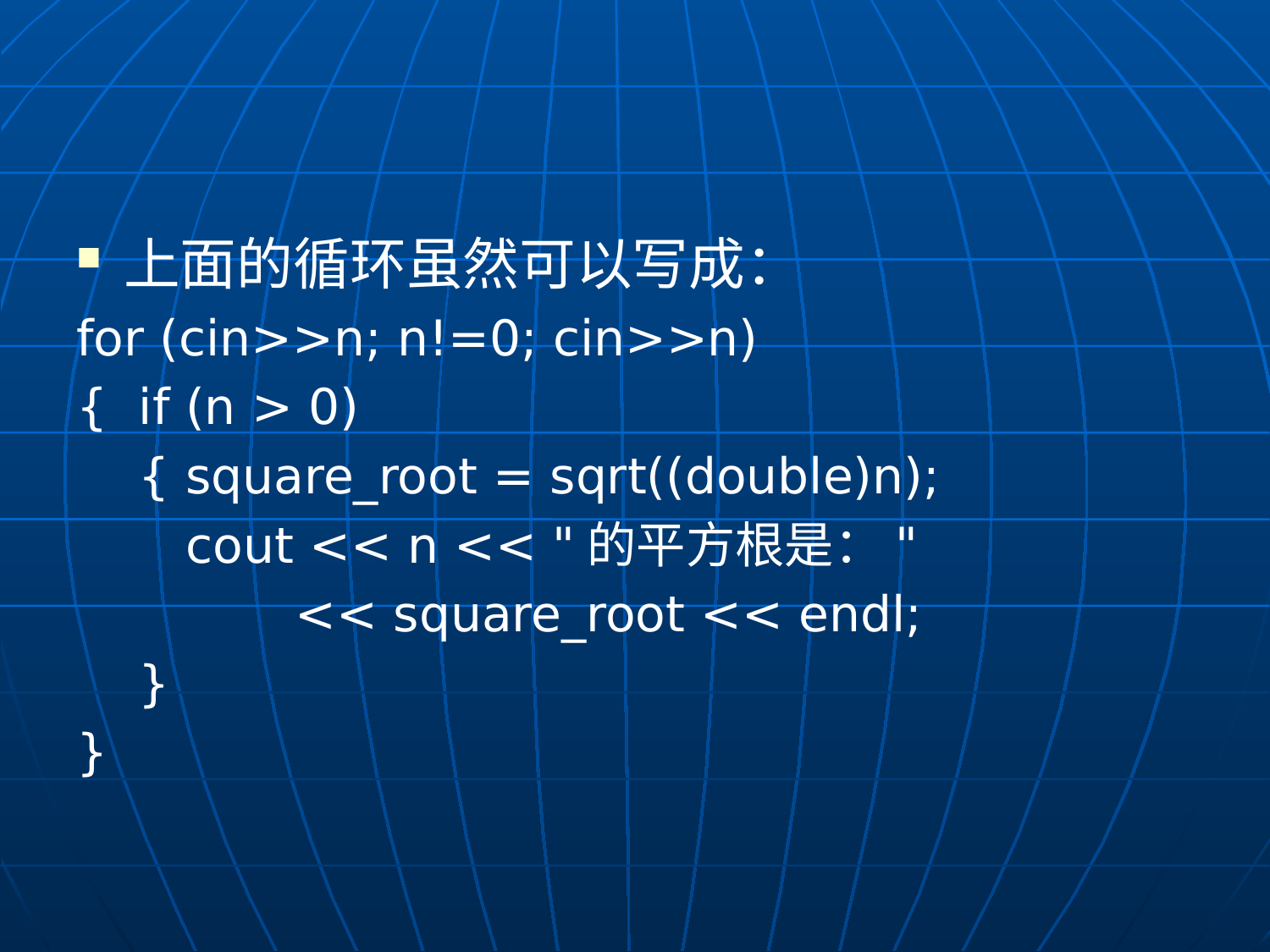

#
上面的循环虽然可以写成：
for (cin>>n; n!=0; cin>>n)
{  if (n > 0)
    { square_root = sqrt((double)n);
       cout << n << "的平方根是："
              << square_root << endl;
    }
}